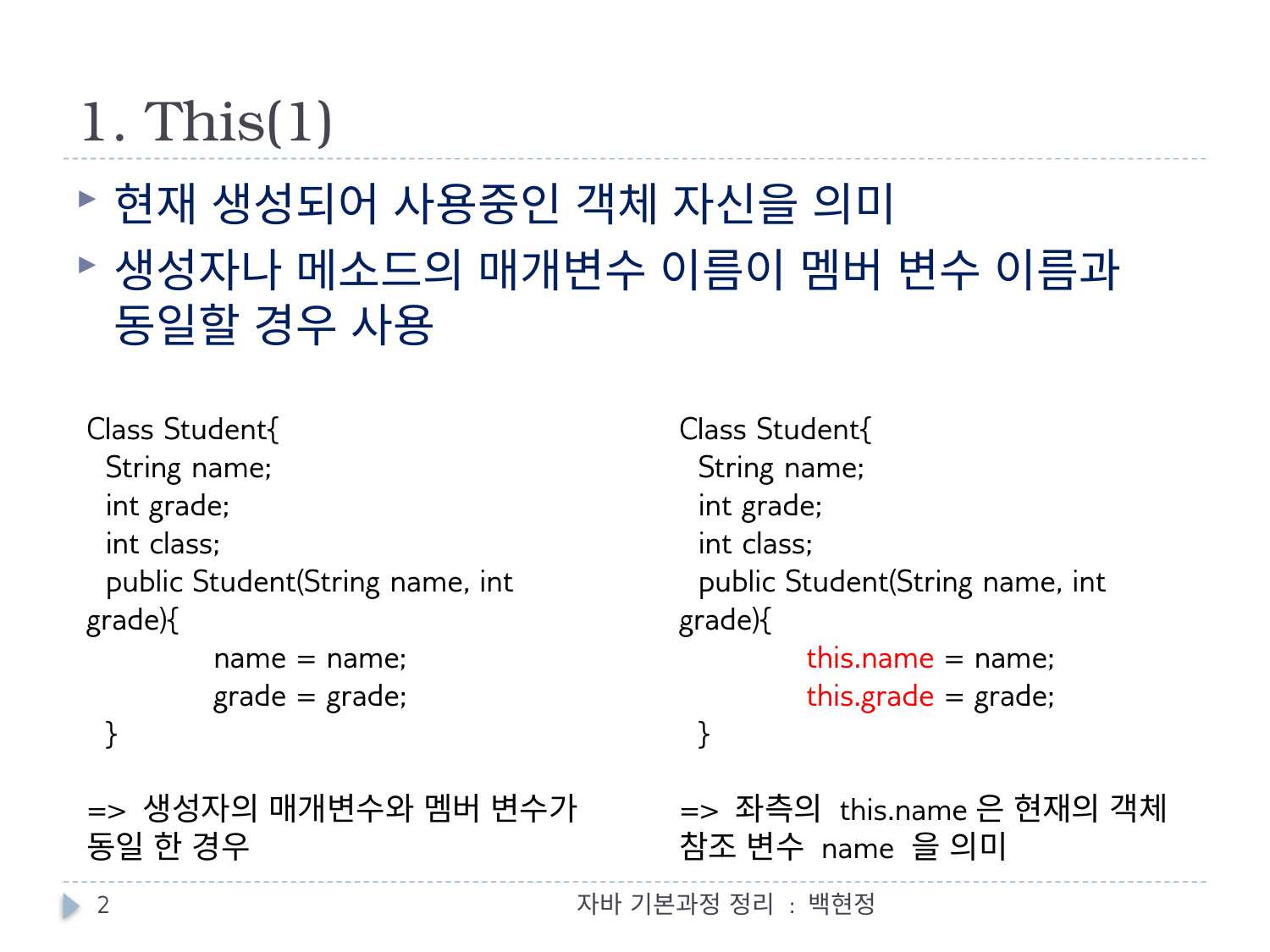

# 1. This(1)
현재 생성되어 사용중인 객체 자신을 의미
생성자나 메소드의 매개변수 이름이 멤버 변수 이름과 동일할 경우 사용

Class Student{
  String name;
  int grade;
  int class;
  public Student(String name, int grade){
 	name = name;
	grade = grade;
  }

=> 생성자의 매개변수와 멤버 변수가 동일 한 경우
Class Student{
  String name;
  int grade;
  int class;
  public Student(String name, int grade){
 	this.name = name;
	this.grade = grade;
  }

=> 좌측의 this.name은 현재의 객체 참조 변수 name 을 의미
2
자바 기본과정 정리 : 백현정